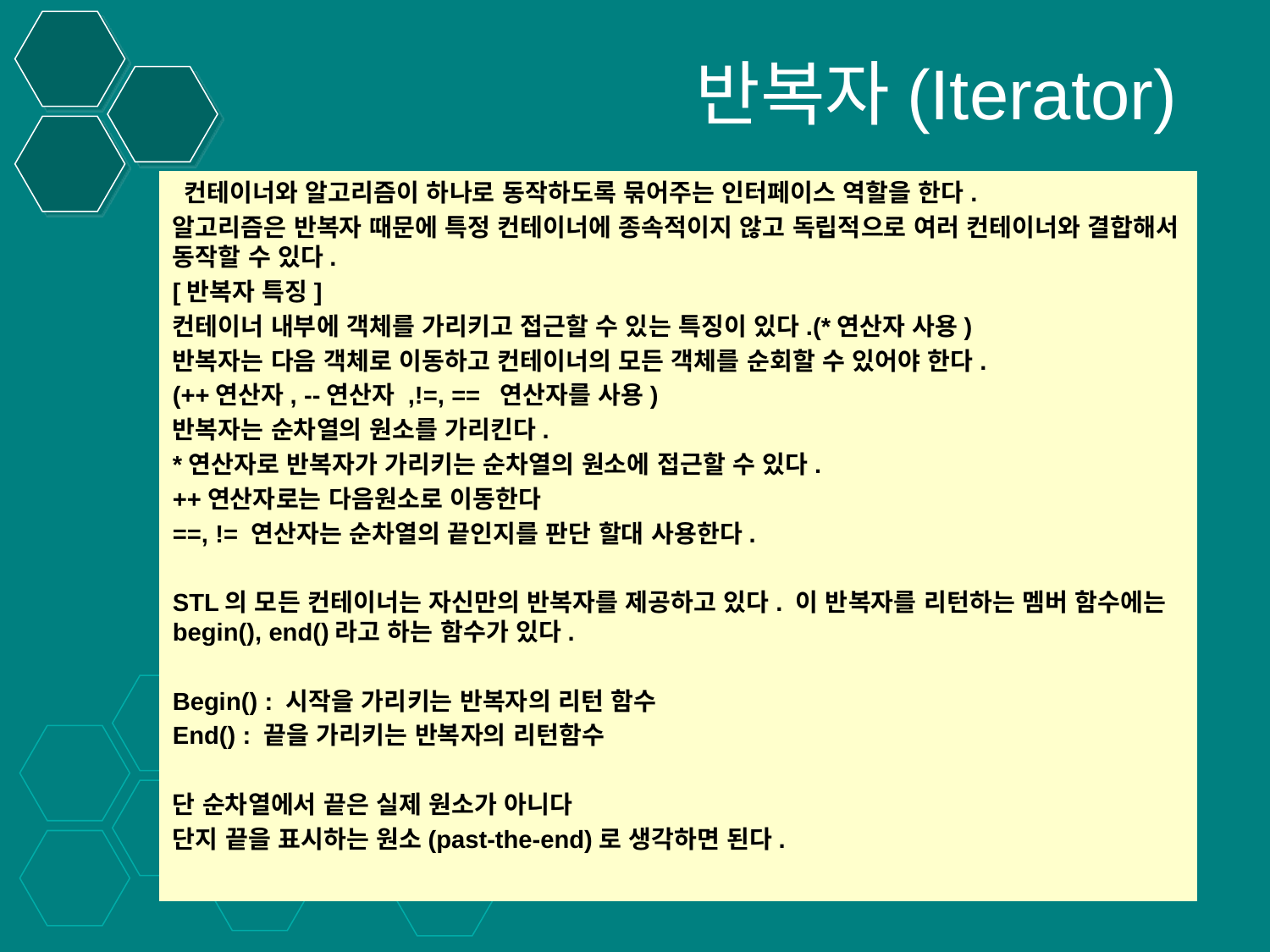

# 반복자(Iterator)
 컨테이너와 알고리즘이 하나로 동작하도록 묶어주는 인터페이스 역할을 한다.
알고리즘은 반복자 때문에 특정 컨테이너에 종속적이지 않고 독립적으로 여러 컨테이너와 결합해서 동작할 수 있다.
[반복자 특징]
컨테이너 내부에 객체를 가리키고 접근할 수 있는 특징이 있다.(*연산자 사용)
반복자는 다음 객체로 이동하고 컨테이너의 모든 객체를 순회할 수 있어야 한다.
(++연산자, --연산자 ,!=, ==  연산자를 사용)
반복자는 순차열의 원소를 가리킨다.
*연산자로 반복자가 가리키는 순차열의 원소에 접근할 수 있다.
++연산자로는 다음원소로 이동한다
==, != 연산자는 순차열의 끝인지를 판단 할대 사용한다.

STL의 모든 컨테이너는 자신만의 반복자를 제공하고 있다. 이 반복자를 리턴하는 멤버 함수에는 begin(), end()라고 하는 함수가 있다.

Begin() : 시작을 가리키는 반복자의 리턴 함수
End() : 끝을 가리키는 반복자의 리턴함수

단 순차열에서 끝은 실제 원소가 아니다
단지 끝을 표시하는 원소(past-the-end)로 생각하면 된다.